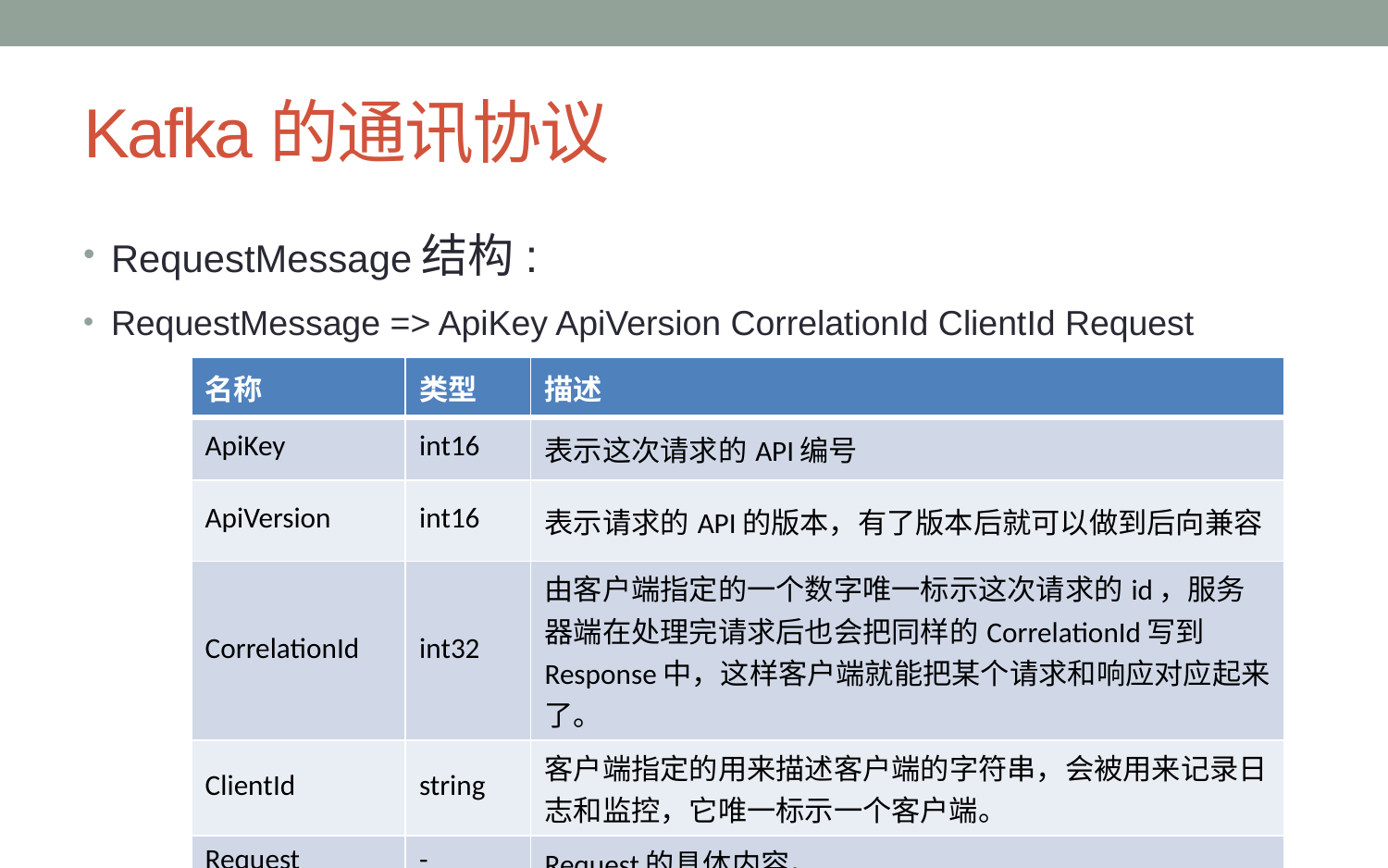

# Kafka的通讯协议
RequestMessage结构:
RequestMessage => ApiKey ApiVersion CorrelationId ClientId Request

| 名称 | 类型 | 描述 |
| --- | --- | --- |
| ApiKey | int16 | 表示这次请求的API编号 |
| ApiVersion | int16 | 表示请求的API的版本，有了版本后就可以做到后向兼容 |
| CorrelationId | int32 | 由客户端指定的一个数字唯一标示这次请求的id，服务器端在处理完请求后也会把同样的CorrelationId写到Response中，这样客户端就能把某个请求和响应对应起来了。 |
| ClientId | string | 客户端指定的用来描述客户端的字符串，会被用来记录日志和监控，它唯一标示一个客户端。 |
| Request | - | Request的具体内容。 |